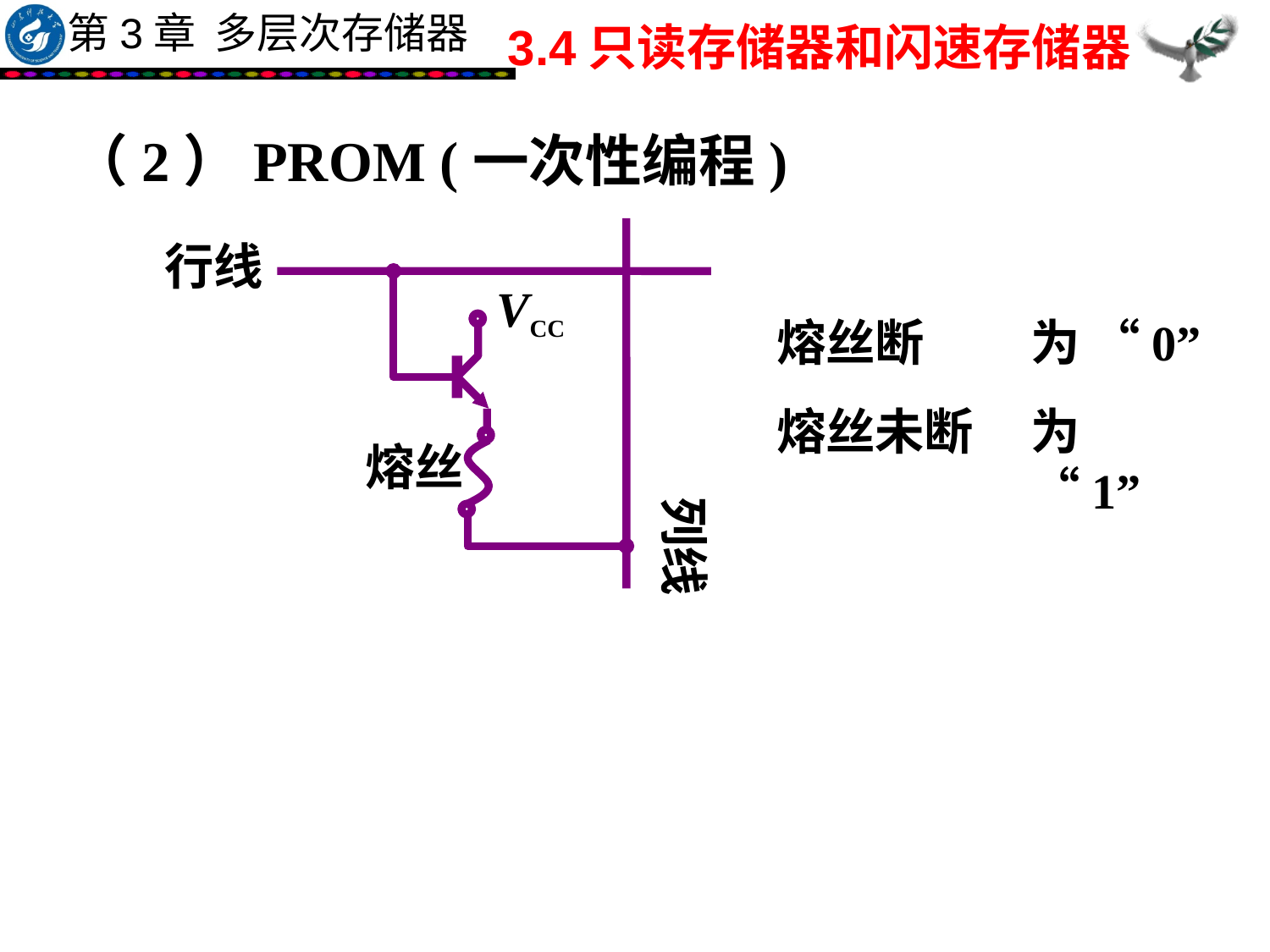

3.4只读存储器和闪速存储器
（2）PROM (一次性编程)

VCC

行线
熔丝
列线
熔丝断
为 “0”
熔丝未断
为 “1”